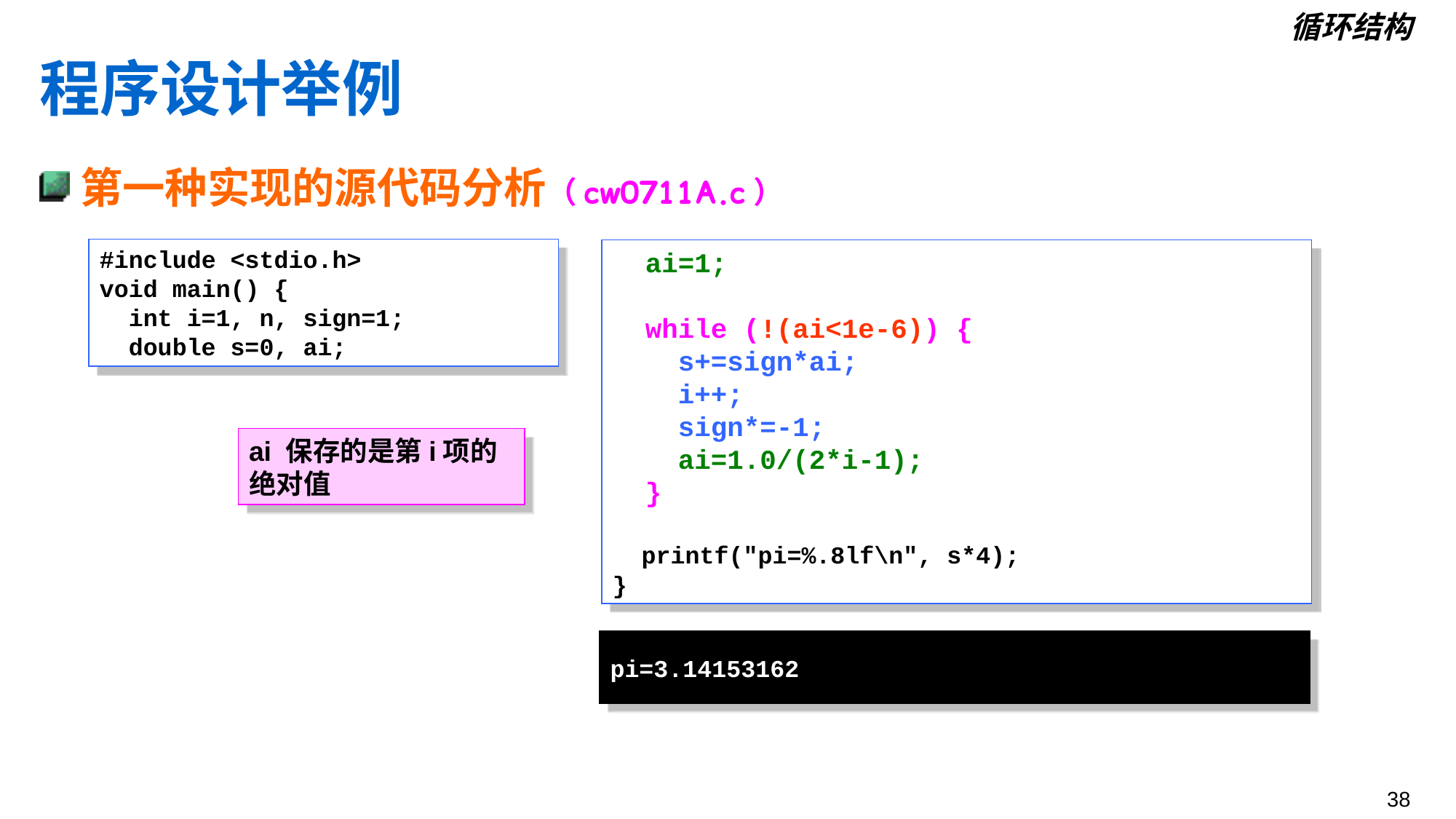

循环结构
# 程序设计举例
第一种实现的源代码分析（cw0711A.c）

#include <stdio.h>
void main() {
  int i=1, n, sign=1;
  double s=0, ai;
  ai=1;

  while (!(ai<1e-6)) {
    s+=sign*ai;
    i++;
    sign*=-1;
    ai=1.0/(2*i-1);
  }

  printf("pi=%.8lf\n", s*4);
}
ai 保存的是第i项的绝对值
pi=3.14153162
38